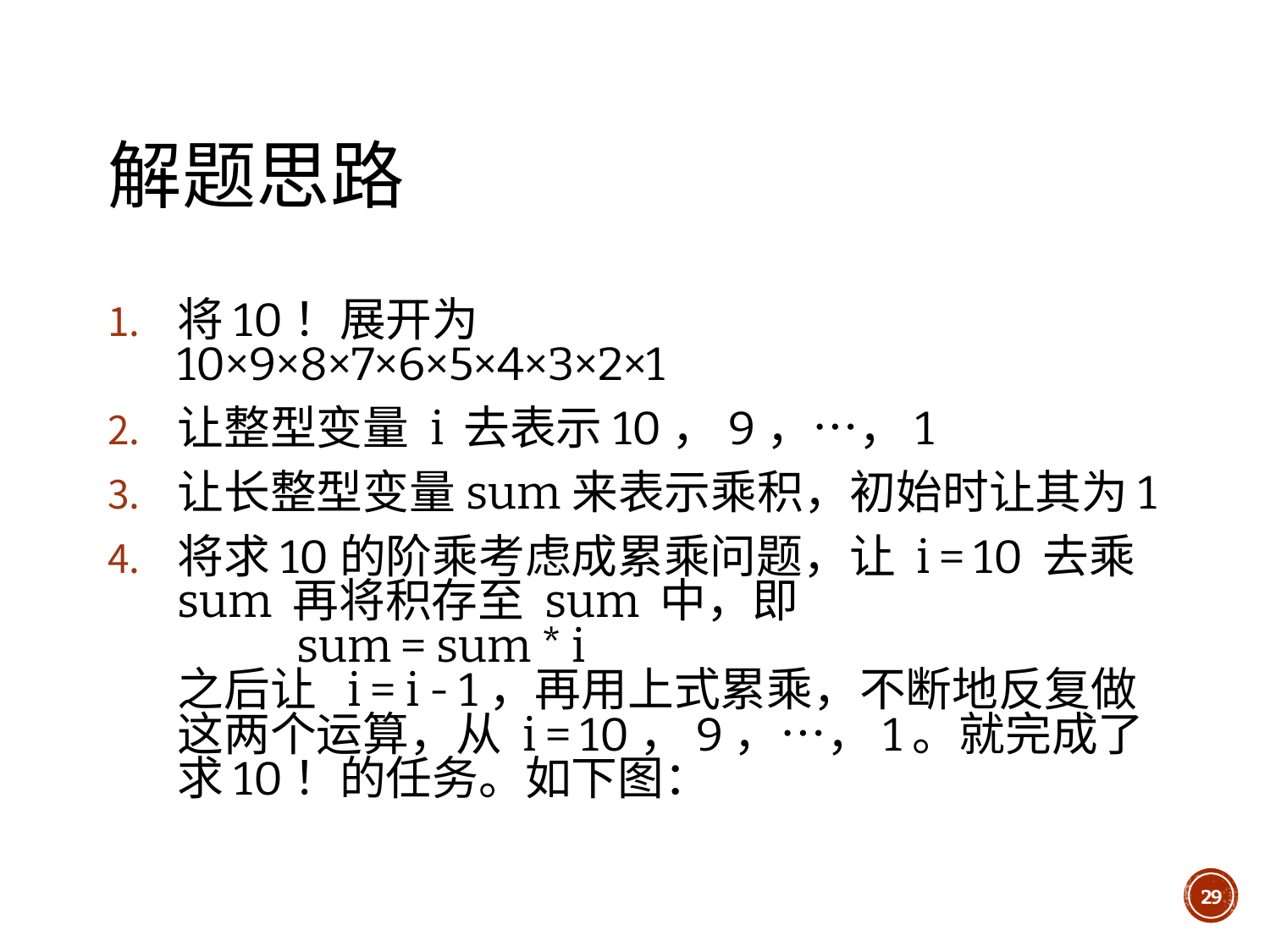

# 解题思路
将10！展开为
10×9×8×7×6×5×4×3×2×1
让整型变量 i 去表示10，9，…，1
让长整型变量sum来表示乘积，初始时让其为1
将求10的阶乘考虑成累乘问题，让 i = 10 去乘sum 再将积存至 sum 中，即
		sum = sum * i
之后让  i = i - 1，再用上式累乘，不断地反复做这两个运算，从 i = 10，9，…，1。就完成了求10！的任务。如下图：

29